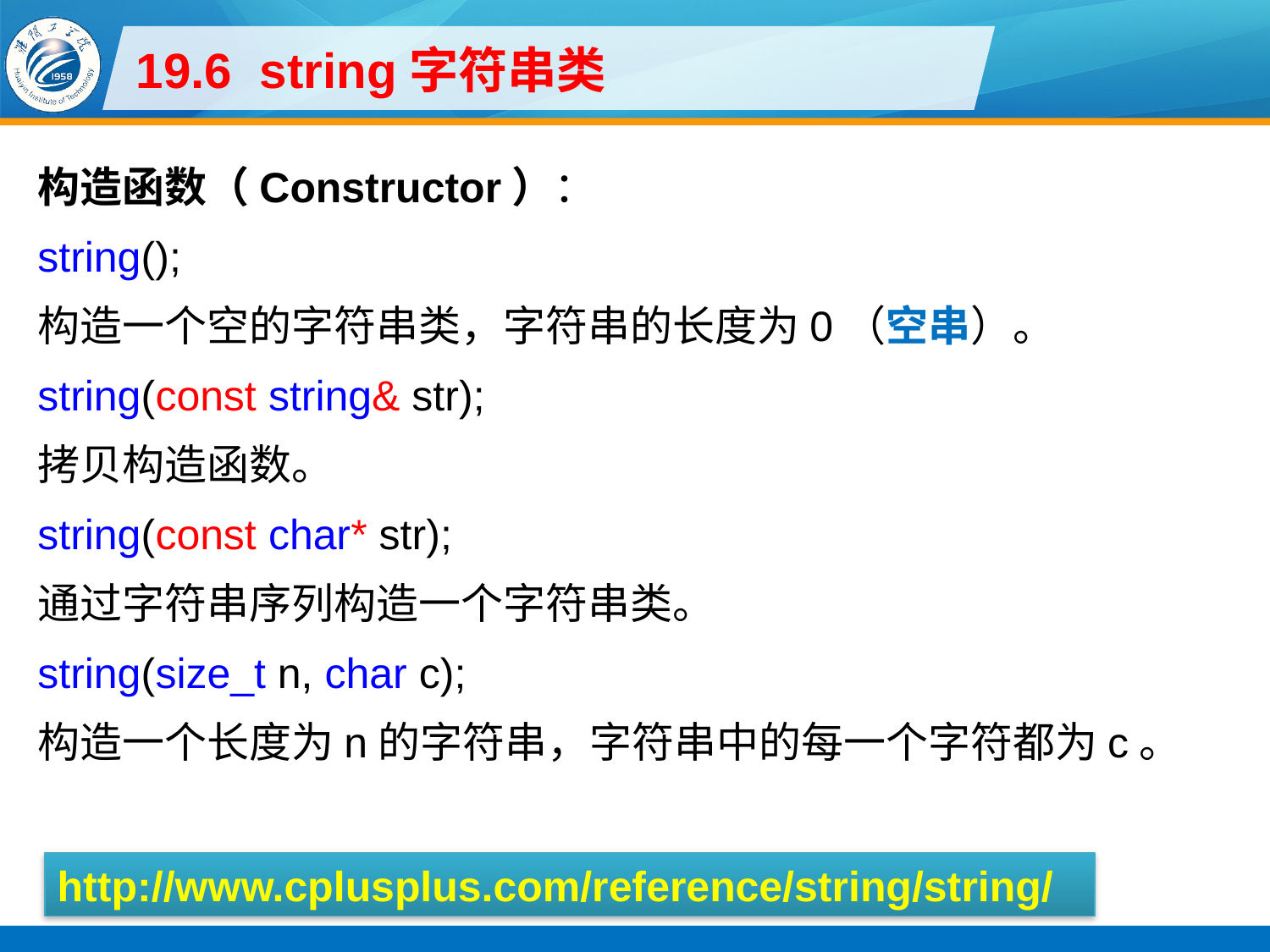

# 19.6  string字符串类
构造函数（Constructor）：
string();
构造一个空的字符串类，字符串的长度为0（空串）。
string(const string& str);
拷贝构造函数。
string(const char* str);
通过字符串序列构造一个字符串类。
string(size_t n, char c);
构造一个长度为n的字符串，字符串中的每一个字符都为c。

http://www.cplusplus.com/reference/string/string/